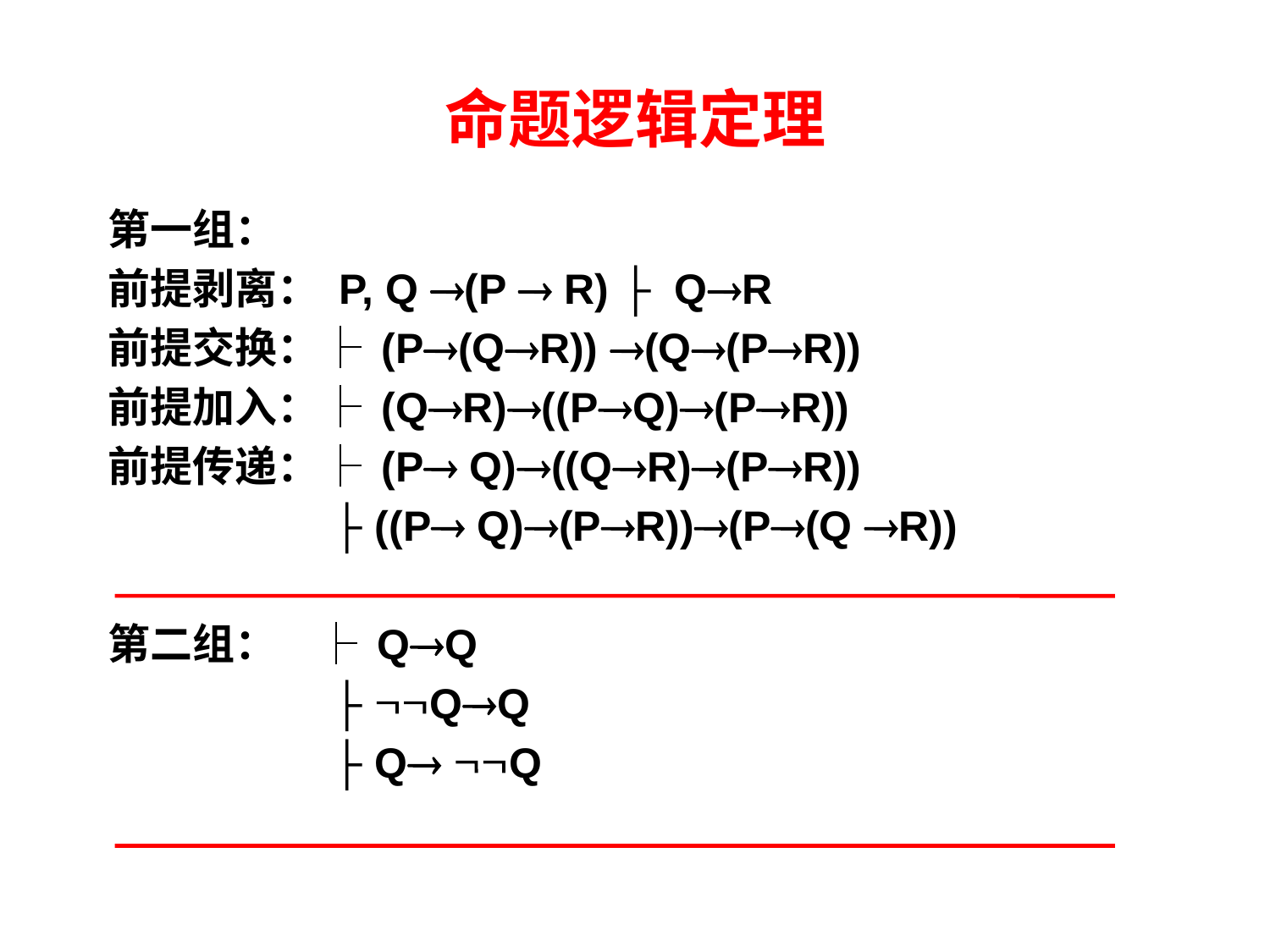

命题逻辑定理
第一组：
前提剥离： P, Q →(P → R) ├  Q→R
前提交换：├ (P→(Q→R)) →(Q→(P→R))
前提加入：├ (Q→R)→((P→Q)→(P→R))
前提传递：├ (P→ Q)→((Q→R)→(P→R))
                   ├ ((P→ Q)→(P→R))→(P→(Q →R))

第二组：    ├ Q→Q
                   ├ ¬¬Q→Q
                   ├ Q→ ¬¬Q